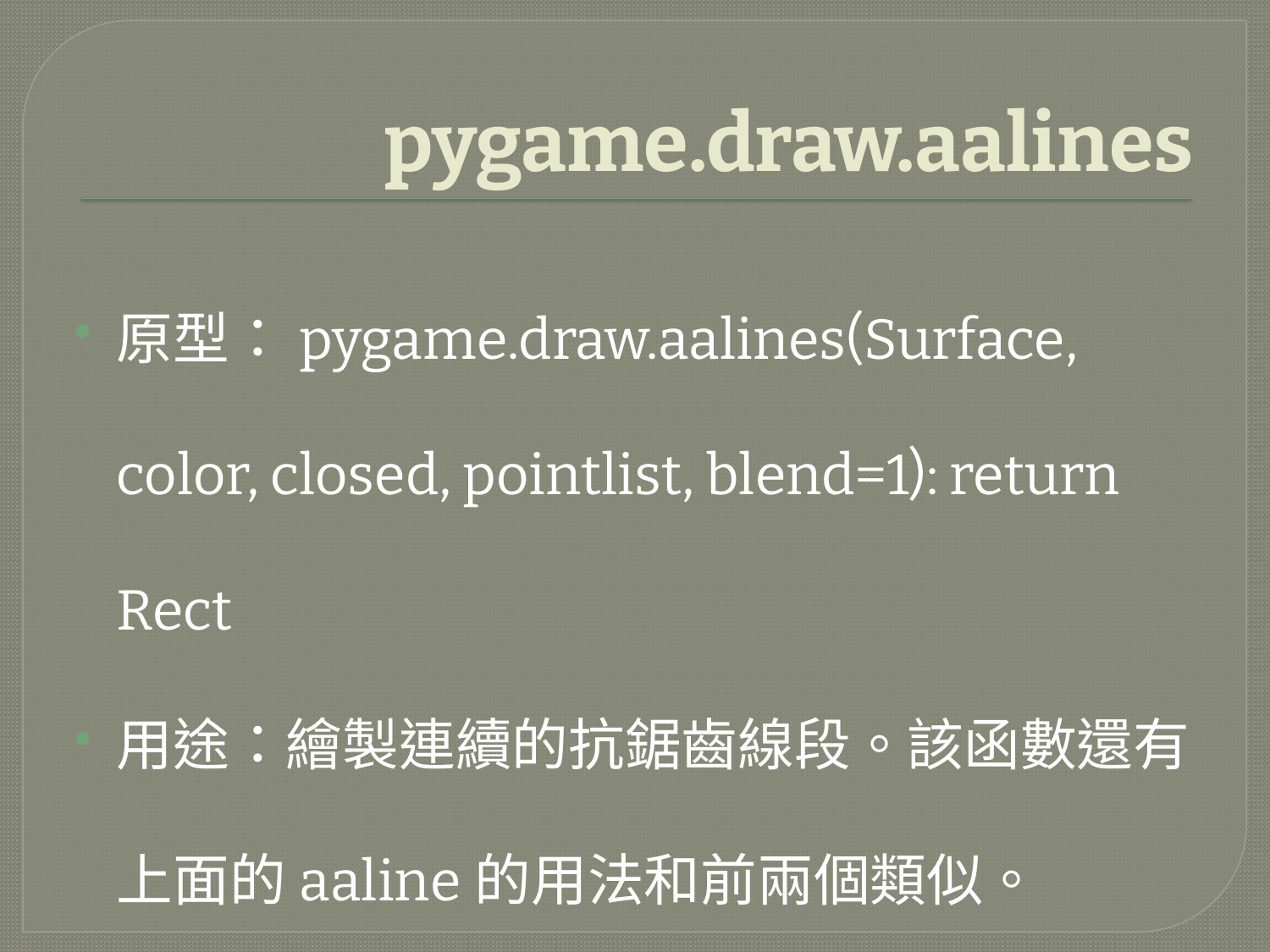

# pygame.draw.aalines
原型：pygame.draw.aalines(Surface, color, closed, pointlist, blend=1): return Rect
用途：繪製連續的抗鋸齒線段。該函數還有上面的aaline的用法和前兩個類似。